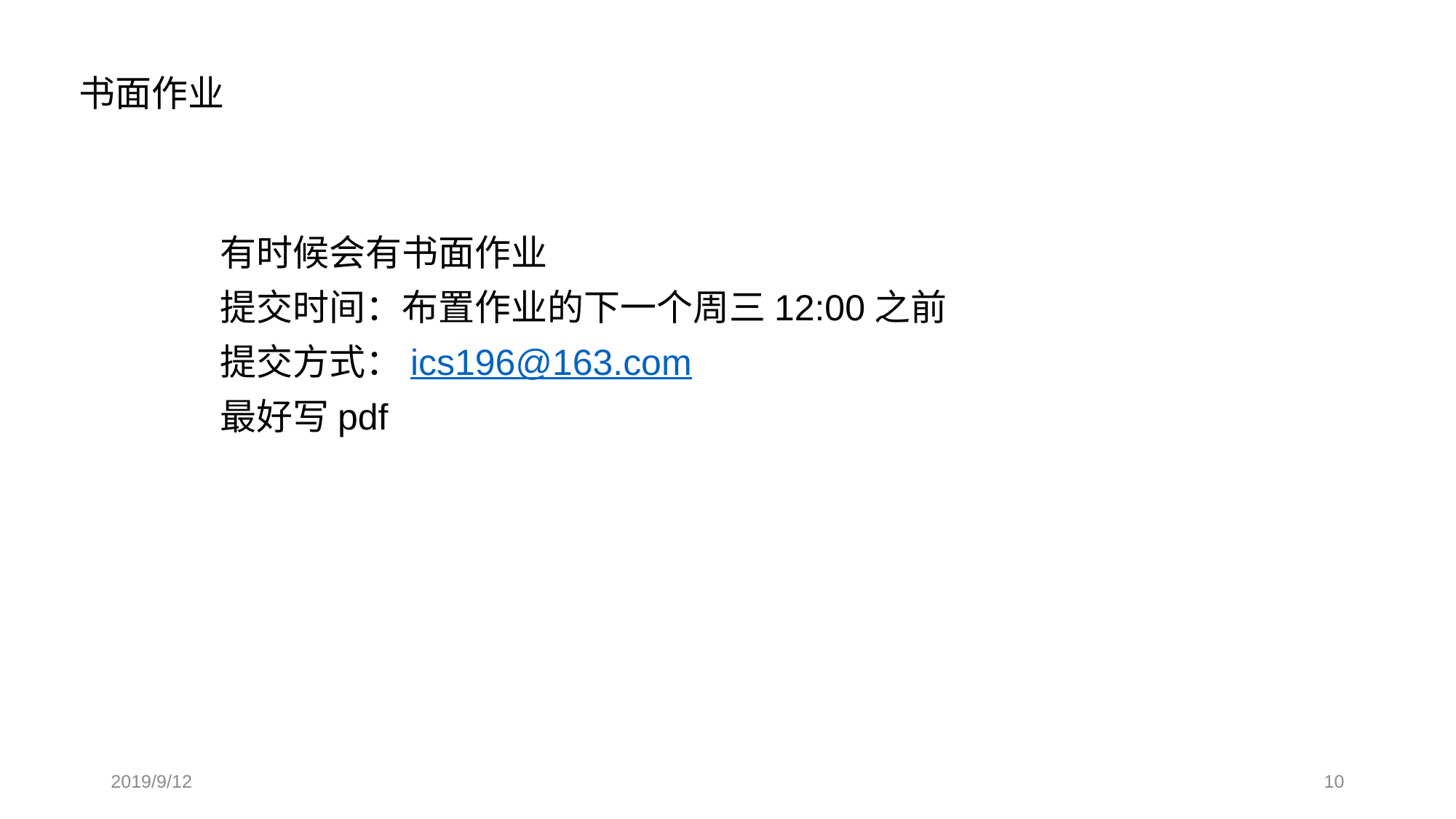

书面作业
有时候会有书面作业
提交时间：布置作业的下一个周三12:00之前
提交方式：ics196@163.com
最好写pdf
2019/9/12
10